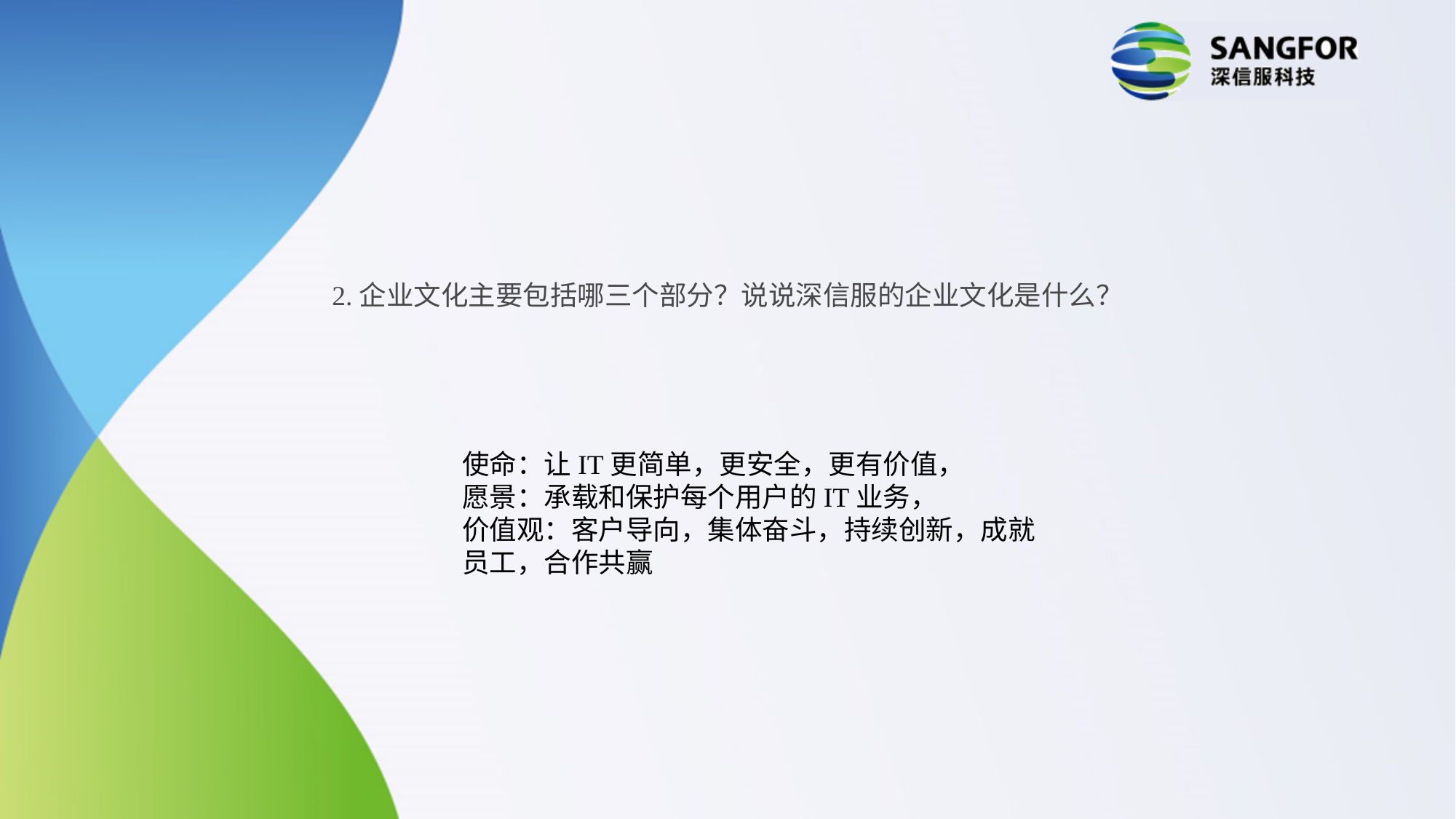

2.企业文化主要包括哪三个部分？说说深信服的企业文化是什么？
使命：让IT更简单，更安全，更有价值，
愿景：承载和保护每个用户的IT业务，
价值观：客户导向，集体奋斗，持续创新，成就员工，合作共赢